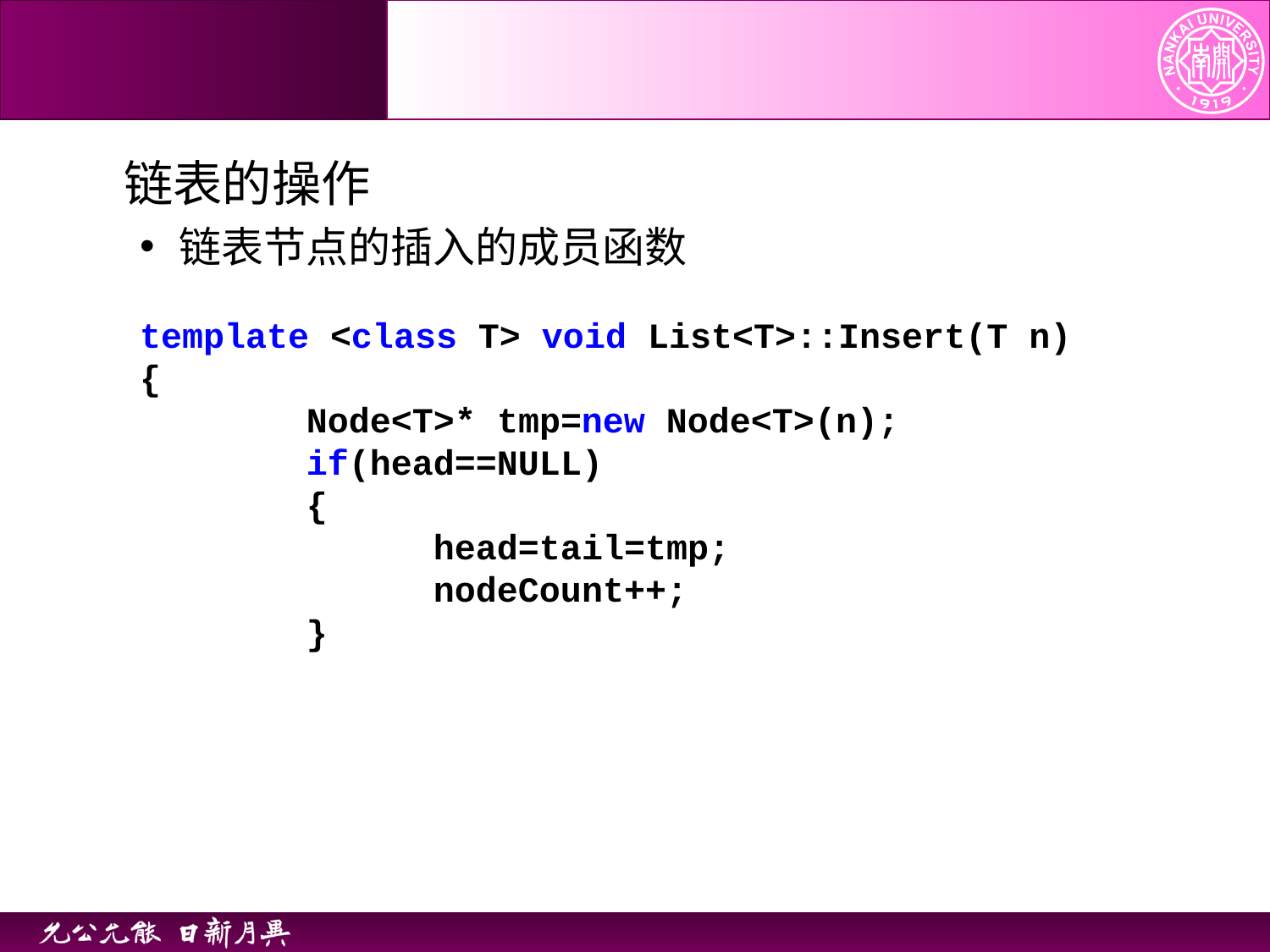

链表的操作
链表节点的插入的成员函数

template <class T> void List<T>::Insert(T n)
{
		Node<T>* tmp=new Node<T>(n);
		if(head==NULL)
		{
			head=tail=tmp;
			nodeCount++;
		}